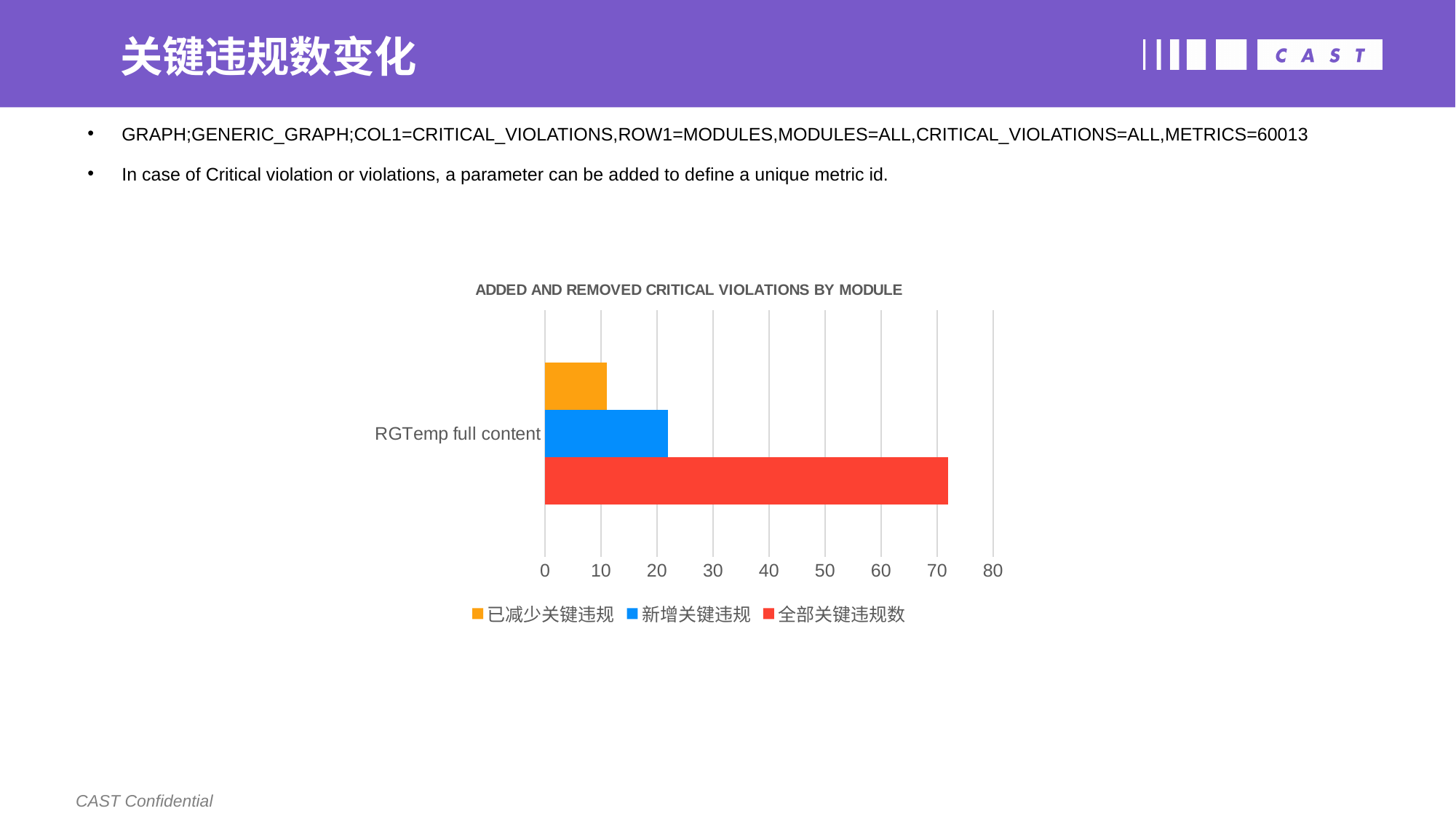

# 关键违规数变化
GRAPH;GENERIC_GRAPH;COL1=CRITICAL_VIOLATIONS,ROW1=MODULES,MODULES=ALL,CRITICAL_VIOLATIONS=ALL,METRICS=60013
In case of Critical violation or violations, a parameter can be added to define a unique metric id.

### Chart: ADDED AND REMOVED CRITICAL VIOLATIONS BY MODULE

| Category | 全部关键违规数 | 新增关键违规 | 已减少关键违规 |
|---|---|---|---|
| RGTemp full content | 72.0 | 22.0 | 11.0 |